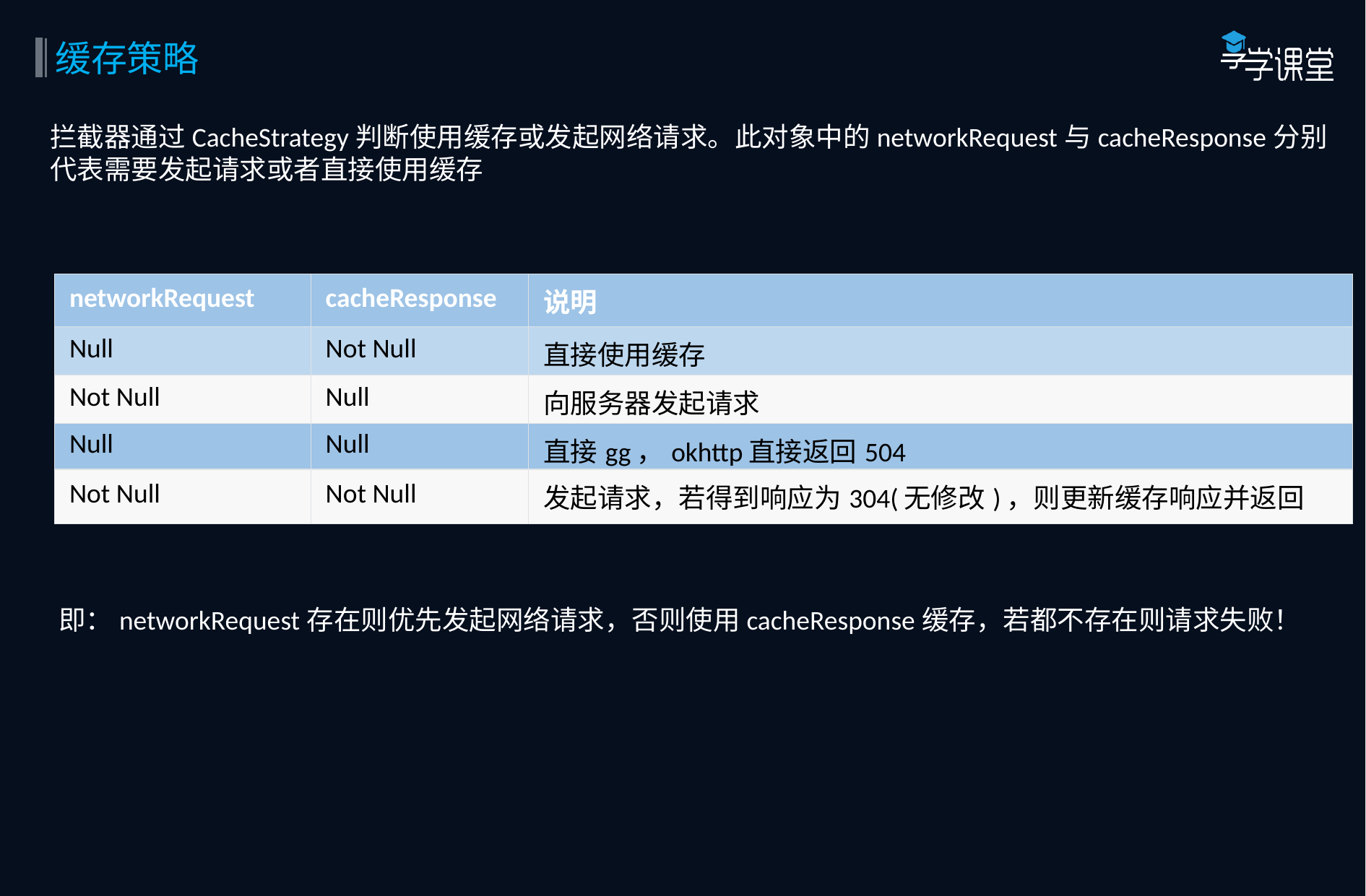

缓存策略
拦截器通过CacheStrategy判断使用缓存或发起网络请求。此对象中的networkRequest与cacheResponse分别代表需要发起请求或者直接使用缓存
| networkRequest | cacheResponse | 说明 |
| --- | --- | --- |
| Null | Not Null | 直接使用缓存 |
| Not Null | Null | 向服务器发起请求 |
| Null | Null | 直接gg，okhttp直接返回504 |
| Not Null | Not Null | 发起请求，若得到响应为304(无修改)，则更新缓存响应并返回 |

即：networkRequest存在则优先发起网络请求，否则使用cacheResponse缓存，若都不存在则请求失败！